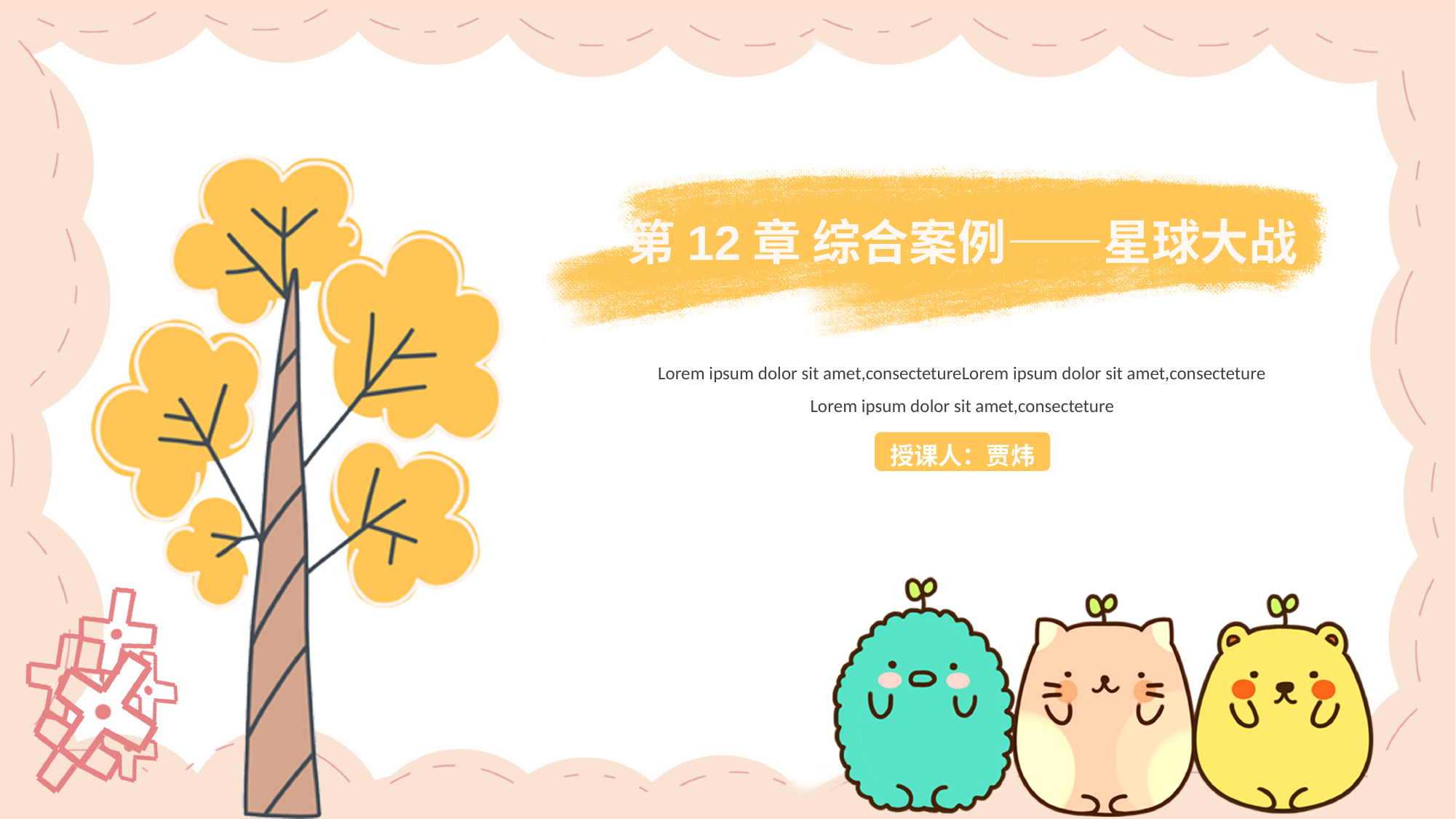

第12章 综合案例——星球大战
Lorem ipsum dolor sit amet,consectetureLorem ipsum dolor sit amet,consecteture Lorem ipsum dolor sit amet,consecteture

授课人：贾炜